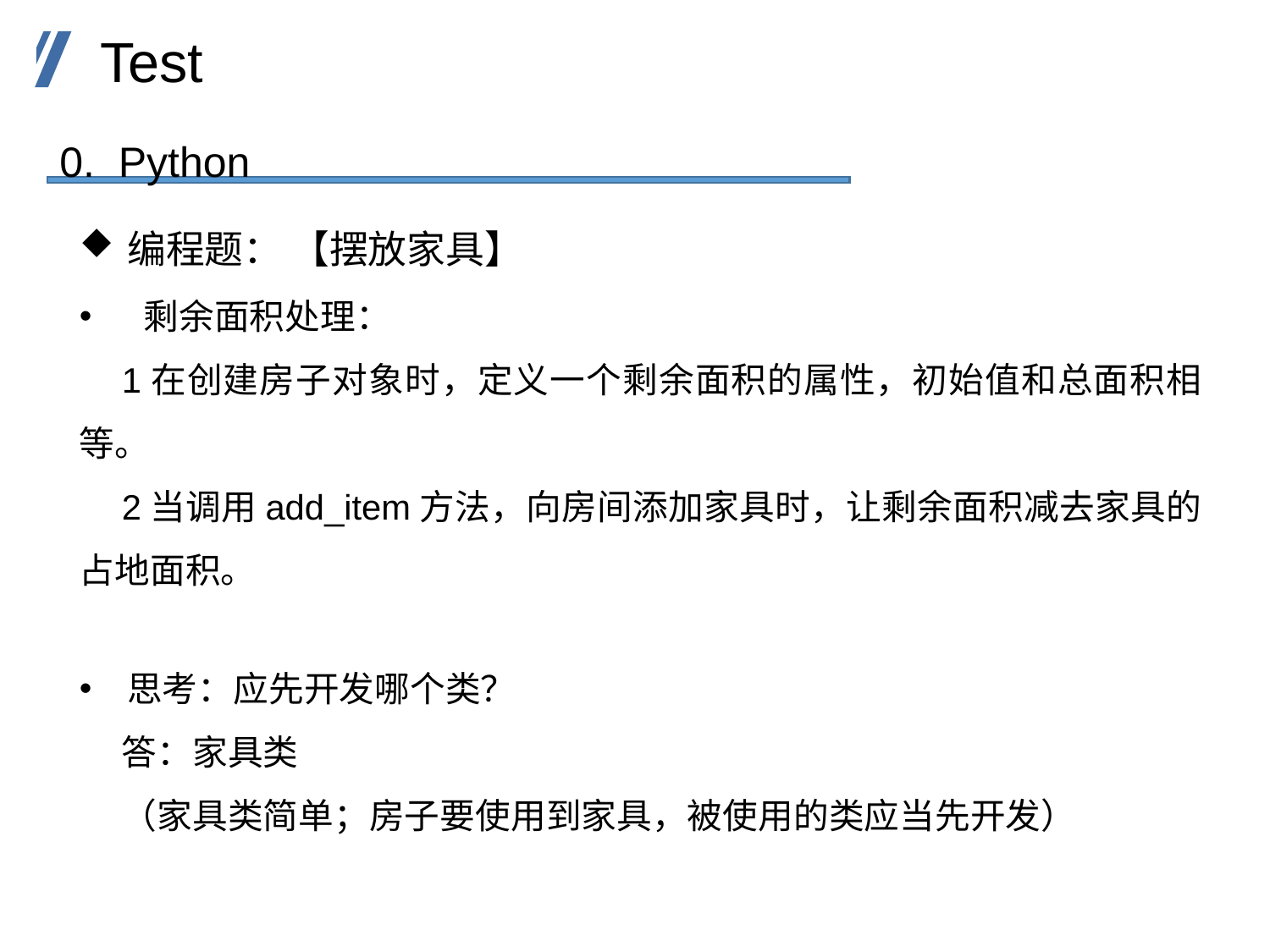

Test
0.  Python

编程题： 【摆放家具】
 剩余面积处理：
1在创建房子对象时，定义一个剩余面积的属性，初始值和总面积相等。
2当调用add_item方法，向房间添加家具时，让剩余面积减去家具的占地面积。

思考：应先开发哪个类？
答：家具类
（家具类简单；房子要使用到家具，被使用的类应当先开发）